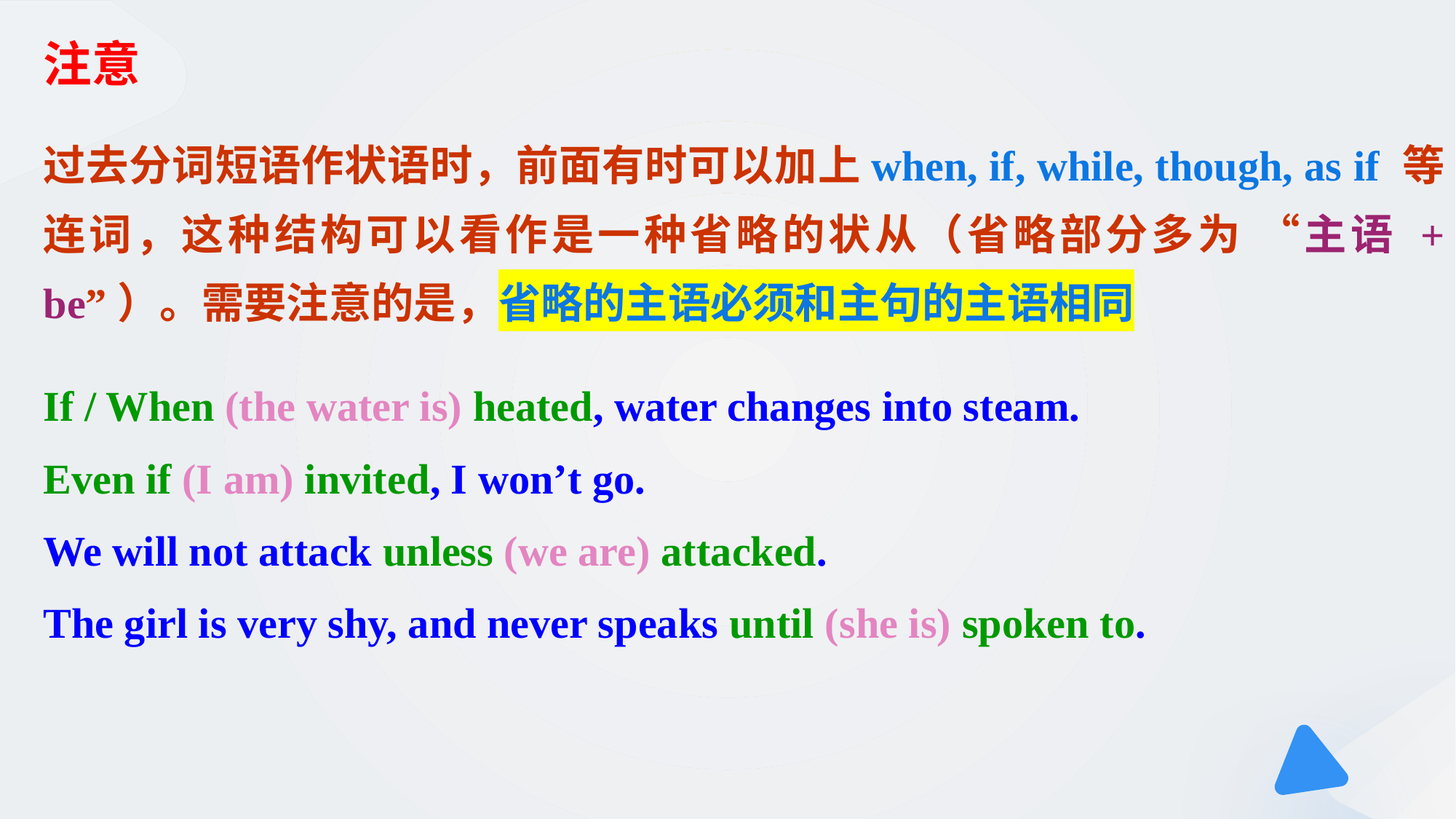

# 注意
过去分词短语作状语时，前面有时可以加上when, if, while, though, as if 等连词，这种结构可以看作是一种省略的状从（省略部分多为 “主语 + be”）。需要注意的是，省略的主语必须和主句的主语相同
If / When (the water is) heated, water changes into steam.
Even if (I am) invited, I won’t go.
We will not attack unless (we are) attacked.
The girl is very shy, and never speaks until (she is) spoken to.